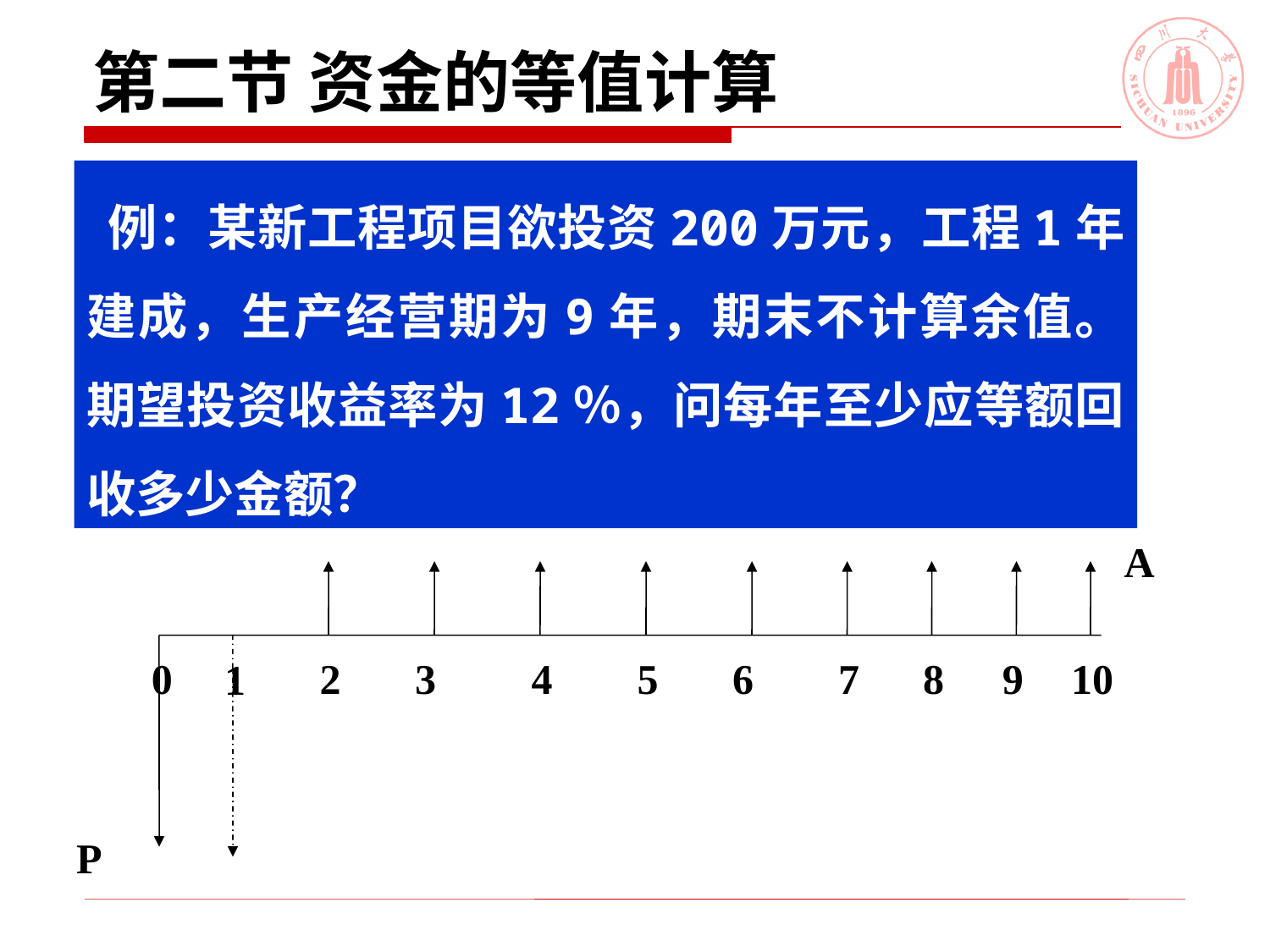

# 第二节 资金的等值计算
 例：某新工程项目欲投资200万元，工程1年建成，生产经营期为9年，期末不计算余值。期望投资收益率为12％，问每年至少应等额回收多少金额？
A

P
0
2
3
4
5
6
7
8
9
10
1